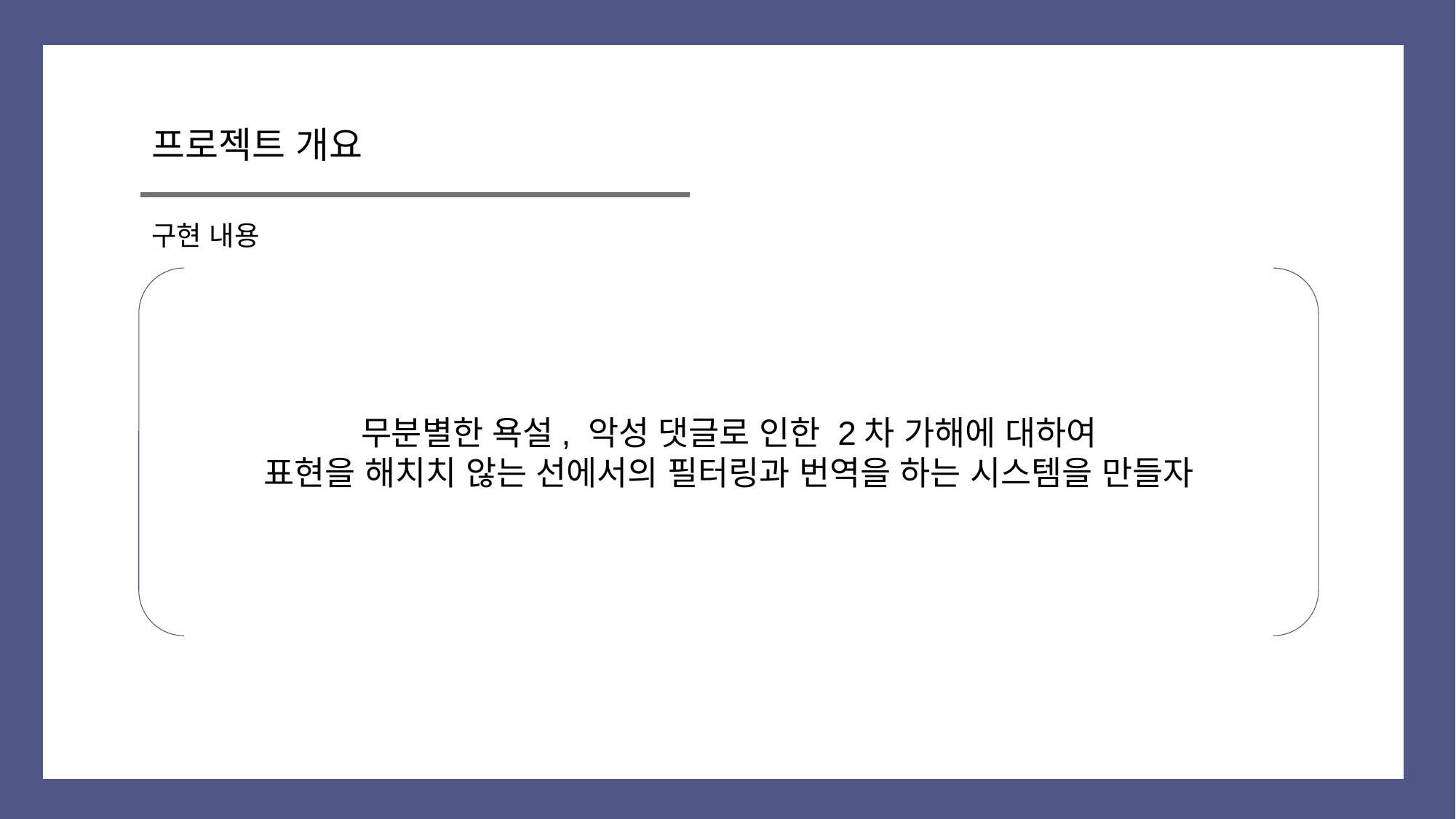

프로젝트 개요

구현 내용

무분별한 욕설, 악성 댓글로 인한 2차 가해에 대하여
표현을 해치치 않는 선에서의 필터링과 번역을 하는 시스템을 만들자